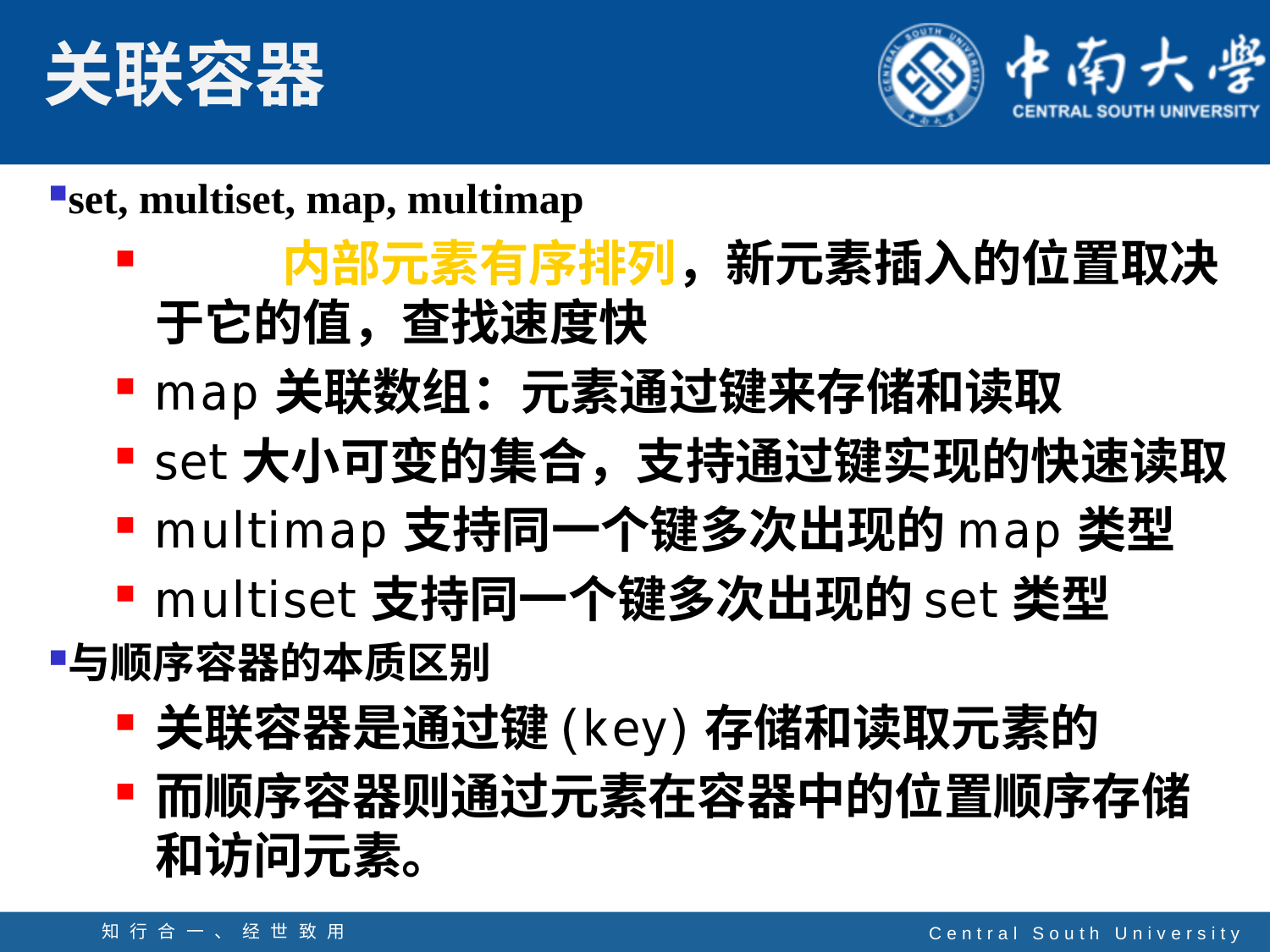

set, multiset, map, multimap
	内部元素有序排列，新元素插入的位置取决于它的值，查找速度快
map关联数组：元素通过键来存储和读取
set大小可变的集合，支持通过键实现的快速读取
multimap支持同一个键多次出现的map类型
multiset支持同一个键多次出现的set类型
与顺序容器的本质区别
关联容器是通过键(key)存储和读取元素的
而顺序容器则通过元素在容器中的位置顺序存储和访问元素。

知行合一、经世致用
自强不息 厚德载物
Central South University
27